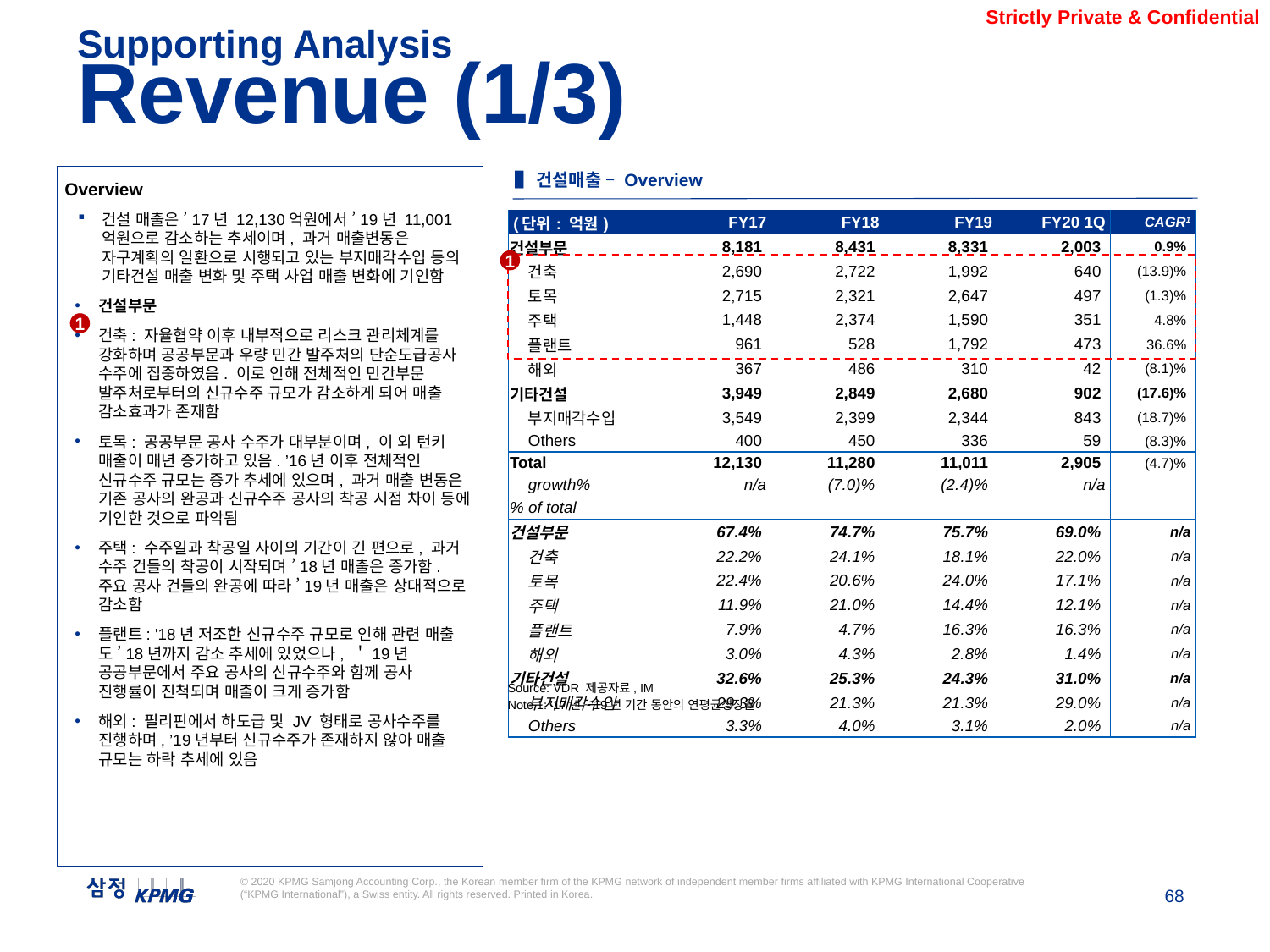

Supporting Analysis
Revenue (1/3)
▌건설매출 – Overview

Overview
건설 매출은 ’17년 12,130억원에서 ’19년 11,001억원으로 감소하는 추세이며, 과거 매출변동은 자구계획의 일환으로 시행되고 있는 부지매각수입 등의 기타건설 매출 변화 및 주택 사업 매출 변화에 기인함
건설부문
건축: 자율협약 이후 내부적으로 리스크 관리체계를 강화하며 공공부문과 우량 민간 발주처의 단순도급공사 수주에 집중하였음. 이로 인해 전체적인 민간부문 발주처로부터의 신규수주 규모가 감소하게 되어 매출 감소효과가 존재함
토목: 공공부문 공사 수주가 대부분이며, 이 외 턴키 매출이 매년 증가하고 있음. ’16년 이후 전체적인 신규수주 규모는 증가 추세에 있으며, 과거 매출 변동은 기존 공사의 완공과 신규수주 공사의 착공 시점 차이 등에 기인한 것으로 파악됨
주택: 수주일과 착공일 사이의 기간이 긴 편으로, 과거 수주 건들의 착공이 시작되며 ’18년 매출은 증가함. 주요 공사 건들의 완공에 따라 ’19년 매출은 상대적으로 감소함
플랜트: '18년 저조한 신규수주 규모로 인해 관련 매출도 ’18년까지 감소 추세에 있었으나, ＇19년 공공부문에서 주요 공사의 신규수주와 함께 공사 진행률이 진척되며 매출이 크게 증가함
해외: 필리핀에서 하도급 및 JV 형태로 공사수주를 진행하며, ’19년부터 신규수주가 존재하지 않아 매출 규모는 하락 추세에 있음
| (단위: 억원) | FY17 | FY18 | FY19 | FY20 1Q | CAGR1 |
| --- | --- | --- | --- | --- | --- |
| 건설부문 | 8,181 | 8,431 | 8,331 | 2,003 | 0.9% |
| 건축 | 2,690 | 2,722 | 1,992 | 640 | (13.9)% |
| 토목 | 2,715 | 2,321 | 2,647 | 497 | (1.3)% |
| 주택 | 1,448 | 2,374 | 1,590 | 351 | 4.8% |
| 플랜트 | 961 | 528 | 1,792 | 473 | 36.6% |
| 해외 | 367 | 486 | 310 | 42 | (8.1)% |
| 기타건설 | 3,949 | 2,849 | 2,680 | 902 | (17.6)% |
| 부지매각수입 | 3,549 | 2,399 | 2,344 | 843 | (18.7)% |
| Others | 400 | 450 | 336 | 59 | (8.3)% |
| Total | 12,130 | 11,280 | 11,011 | 2,905 | (4.7)% |
| growth% | n/a | (7.0)% | (2.4)% | n/a |  |
| % of total |  |  |  |  |  |
| 건설부문 | 67.4% | 74.7% | 75.7% | 69.0% | n/a |
| 건축 | 22.2% | 24.1% | 18.1% | 22.0% | n/a |
| 토목 | 22.4% | 20.6% | 24.0% | 17.1% | n/a |
| 주택 | 11.9% | 21.0% | 14.4% | 12.1% | n/a |
| 플랜트 | 7.9% | 4.7% | 16.3% | 16.3% | n/a |
| 해외 | 3.0% | 4.3% | 2.8% | 1.4% | n/a |
| 기타건설 | 32.6% | 25.3% | 24.3% | 31.0% | n/a |
| 부지매각수입 | 29.3% | 21.3% | 21.3% | 29.0% | n/a |
| Others | 3.3% | 4.0% | 3.1% | 2.0% | n/a |
1

1
Source: VDR 제공자료, IM
Note 1: ’17년~’19년 기간 동안의 연평균성장율